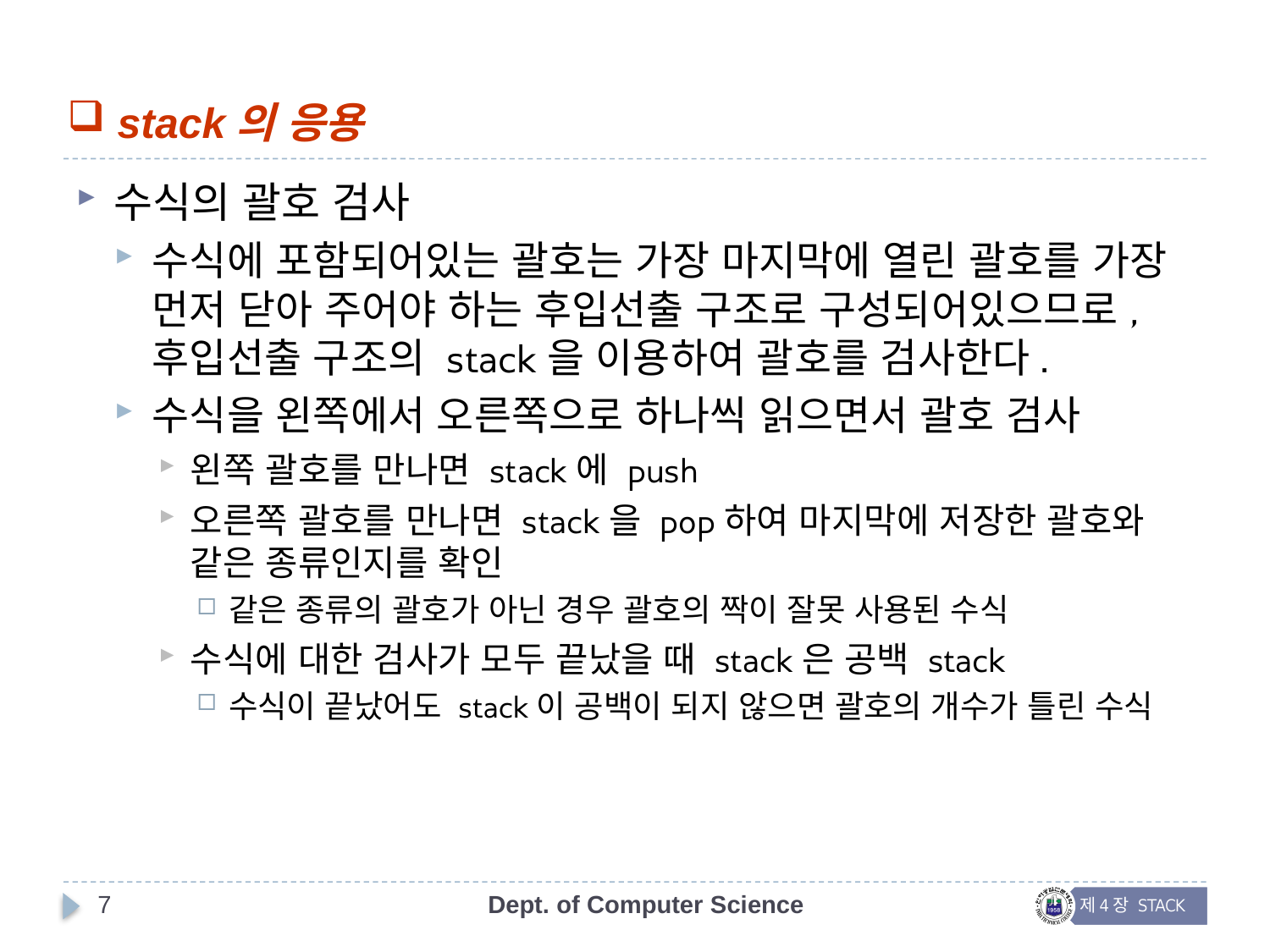

stack의 응용
수식의 괄호 검사
수식에 포함되어있는 괄호는 가장 마지막에 열린 괄호를 가장 먼저 닫아 주어야 하는 후입선출 구조로 구성되어있으므로, 후입선출 구조의 stack을 이용하여 괄호를 검사한다.
수식을 왼쪽에서 오른쪽으로 하나씩 읽으면서 괄호 검사
왼쪽 괄호를 만나면 stack에 push
오른쪽 괄호를 만나면 stack을 pop하여 마지막에 저장한 괄호와 같은 종류인지를 확인
같은 종류의 괄호가 아닌 경우 괄호의 짝이 잘못 사용된 수식
수식에 대한 검사가 모두 끝났을 때 stack은 공백 stack
수식이 끝났어도 stack이 공백이 되지 않으면 괄호의 개수가 틀린 수식
7
Dept. of Computer Science